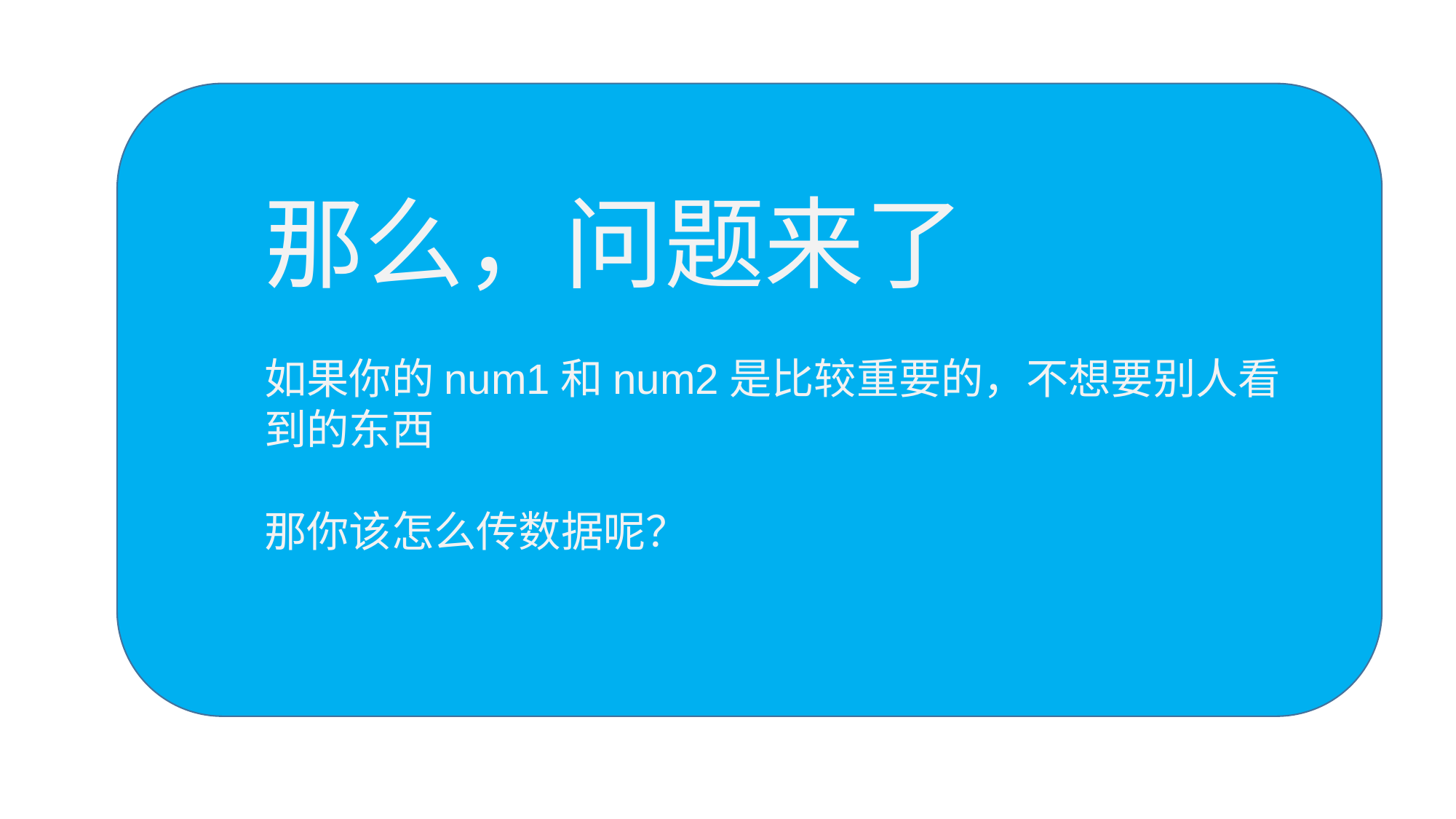

那么，问题来了

如果你的num1和num2是比较重要的，不想要别人看到的东西

那你该怎么传数据呢？